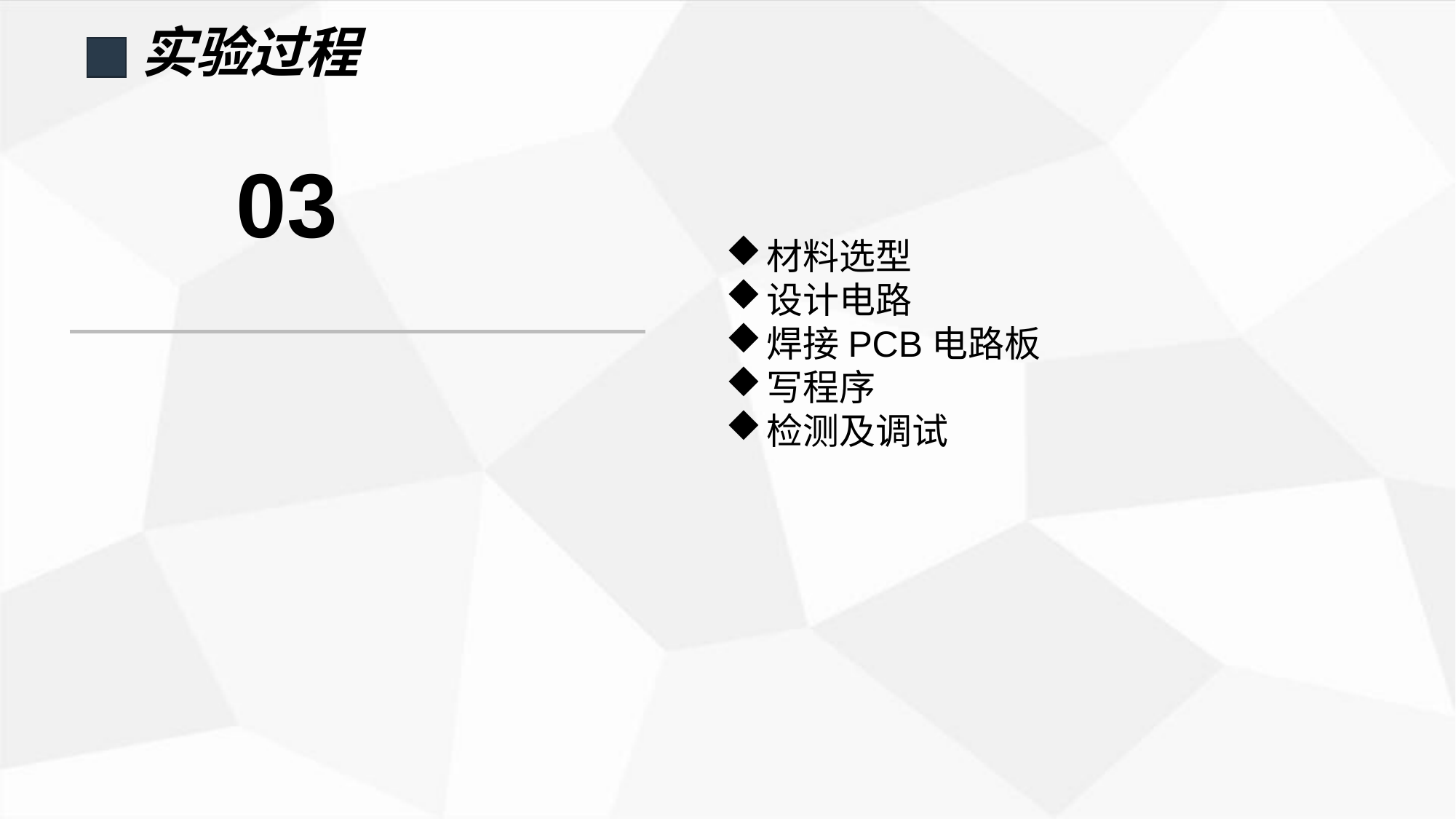

# 实验过程

03
材料选型
设计电路
焊接PCB电路板
写程序
检测及调试